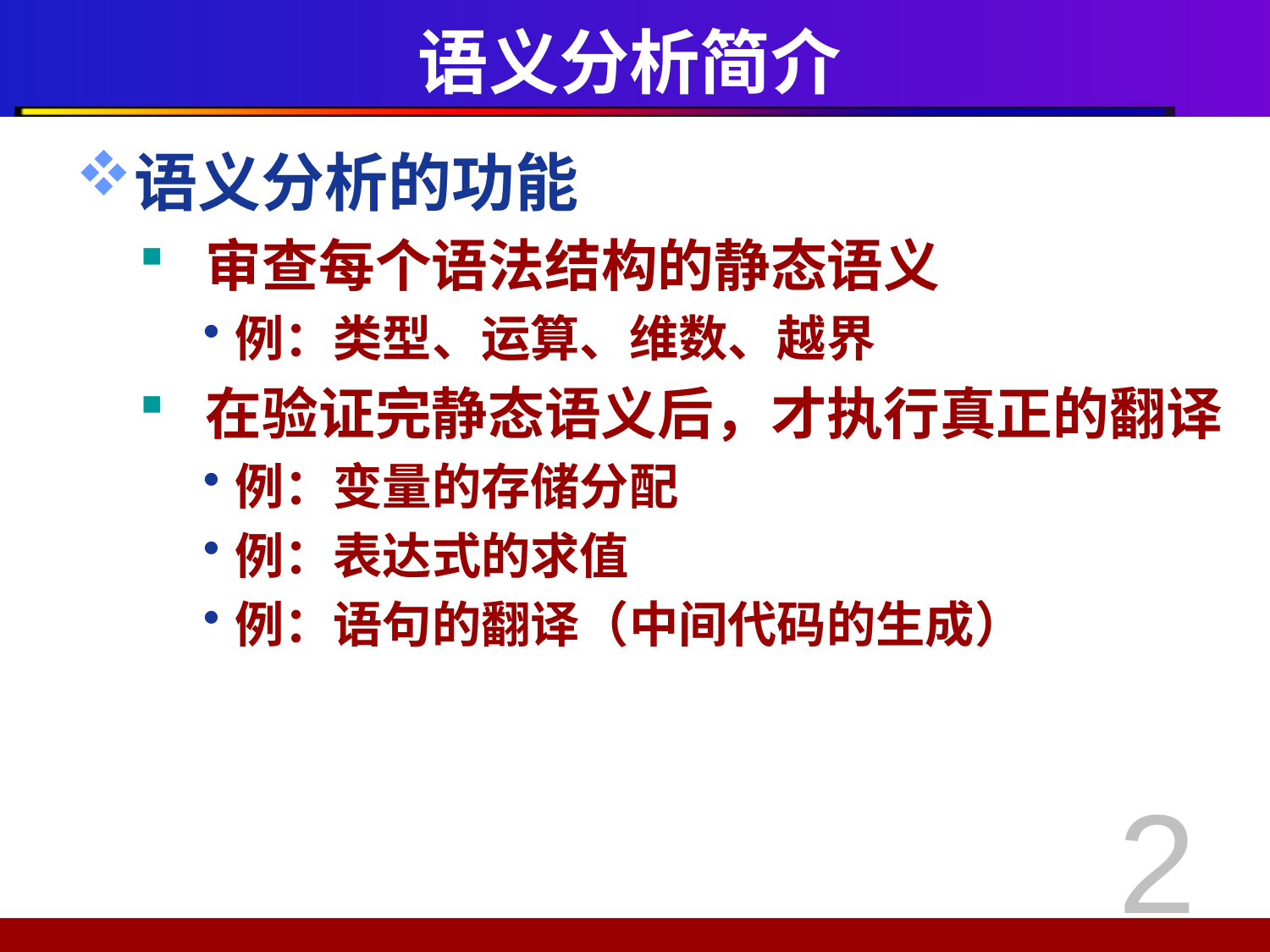

# 语义分析简介
语义分析的功能
 审查每个语法结构的静态语义
例：类型、运算、维数、越界
 在验证完静态语义后，才执行真正的翻译
例：变量的存储分配
例：表达式的求值
例：语句的翻译（中间代码的生成）
2